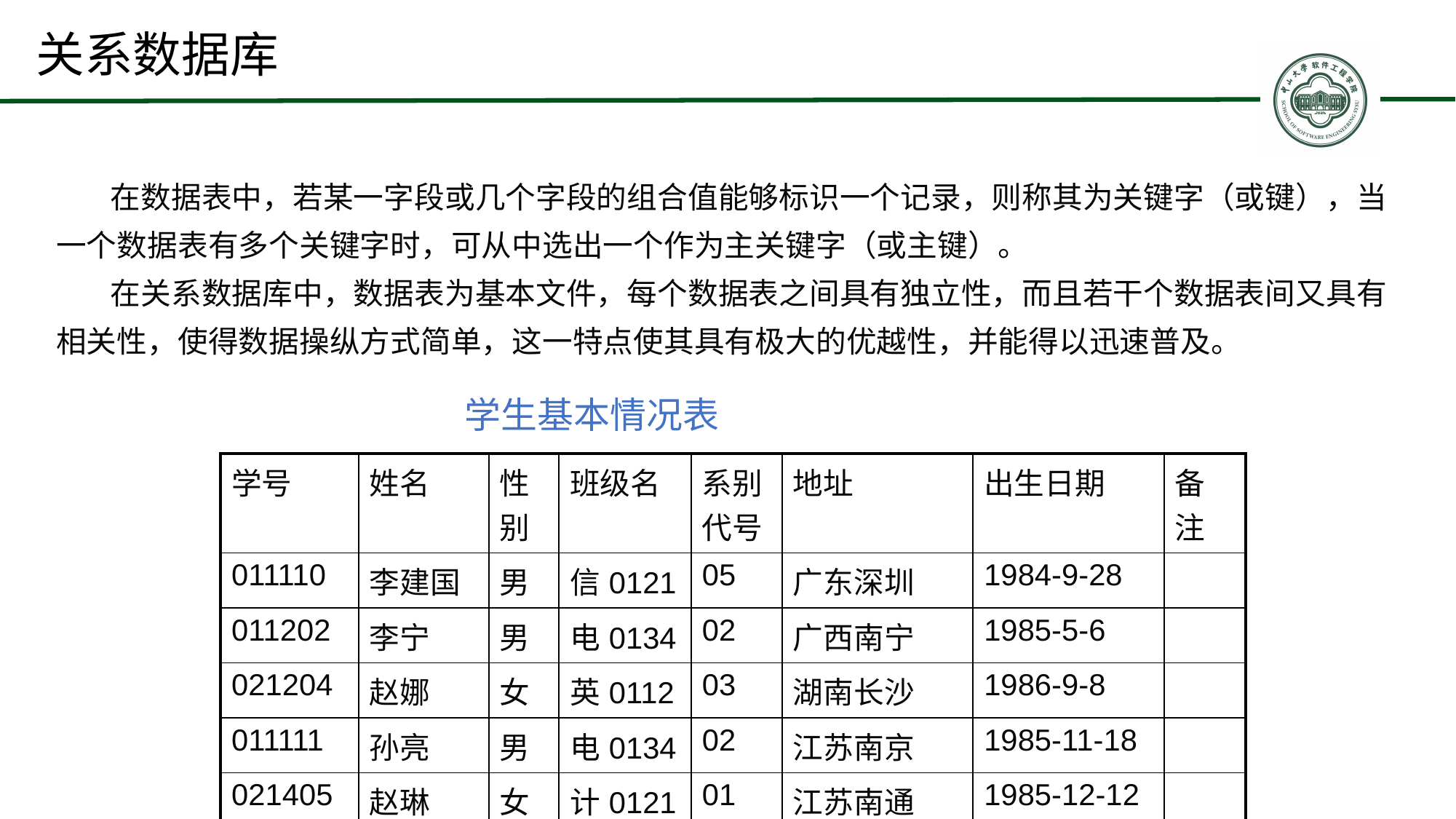

# 关系数据库
       在数据表中，若某一字段或几个字段的组合值能够标识一个记录，则称其为关键字（或键），当
一个数据表有多个关键字时，可从中选出一个作为主关键字（或主键）。
       在关系数据库中，数据表为基本文件，每个数据表之间具有独立性，而且若干个数据表间又具有
相关性，使得数据操纵方式简单，这一特点使其具有极大的优越性，并能得以迅速普及。

           学生基本情况表
| 学号 | 姓名 | 性别 | 班级名 | 系别代号 | 地址 | 出生日期 | 备注 |
| --- | --- | --- | --- | --- | --- | --- | --- |
| 011110 | 李建国 | 男 | 信0121 | 05 | 广东深圳 | 1984-9-28 |  |
| 011202 | 李宁 | 男 | 电0134 | 02 | 广西南宁 | 1985-5-6 |  |
| 021204 | 赵娜 | 女 | 英0112 | 03 | 湖南长沙 | 1986-9-8 |  |
| 011111 | 孙亮 | 男 | 电0134 | 02 | 江苏南京 | 1985-11-18 |  |
| 021405 | 赵琳 | 女 | 计0121 | 01 | 江苏南通 | 1985-12-12 |  |